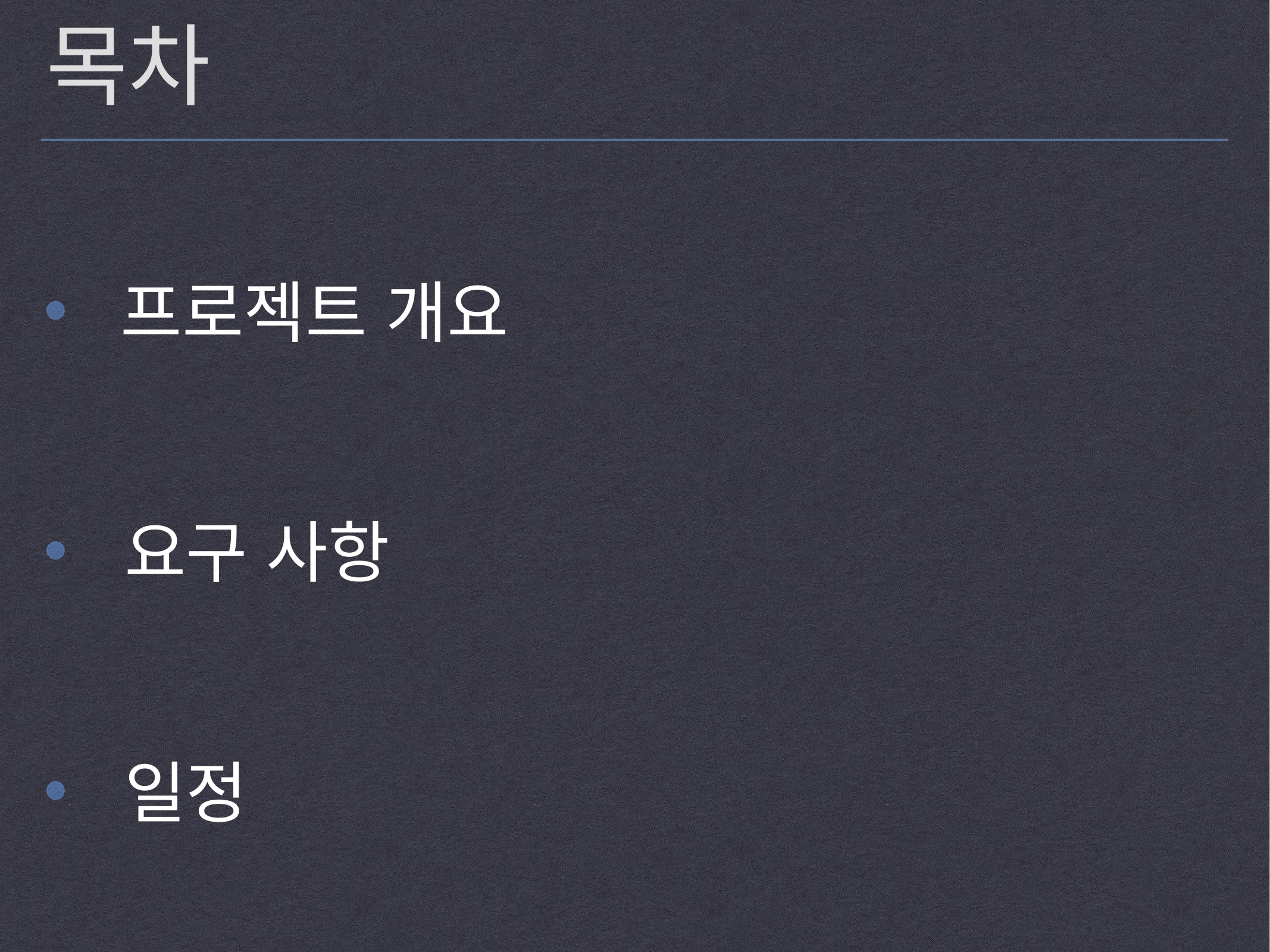

# 목차
 프로젝트 개요

 요구 사항

 일정